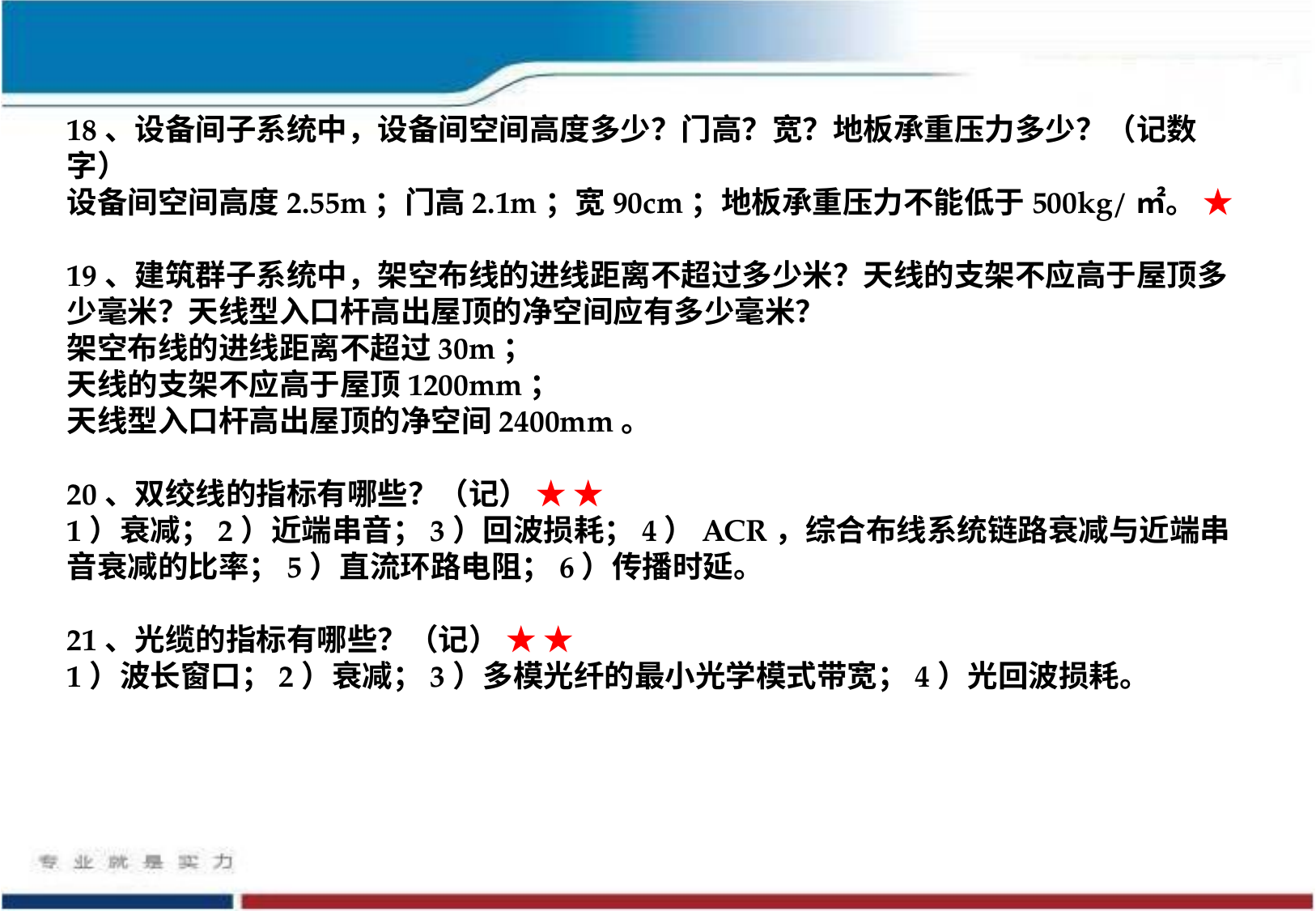

18、设备间子系统中，设备间空间高度多少？门高？宽？地板承重压力多少？（记数字）
设备间空间高度2.55m；门高2.1m；宽90cm；地板承重压力不能低于500kg/㎡。 ★

19、建筑群子系统中，架空布线的进线距离不超过多少米？天线的支架不应高于屋顶多少毫米？天线型入口杆高出屋顶的净空间应有多少毫米？
架空布线的进线距离不超过30m；
天线的支架不应高于屋顶1200mm；
天线型入口杆高出屋顶的净空间2400mm。

20、双绞线的指标有哪些？（记） ★ ★
1）衰减；2）近端串音；3）回波损耗；4）ACR，综合布线系统链路衰减与近端串音衰减的比率；5）直流环路电阻；6）传播时延。

21、光缆的指标有哪些？（记） ★ ★
1）波长窗口；2）衰减；3）多模光纤的最小光学模式带宽；4）光回波损耗。